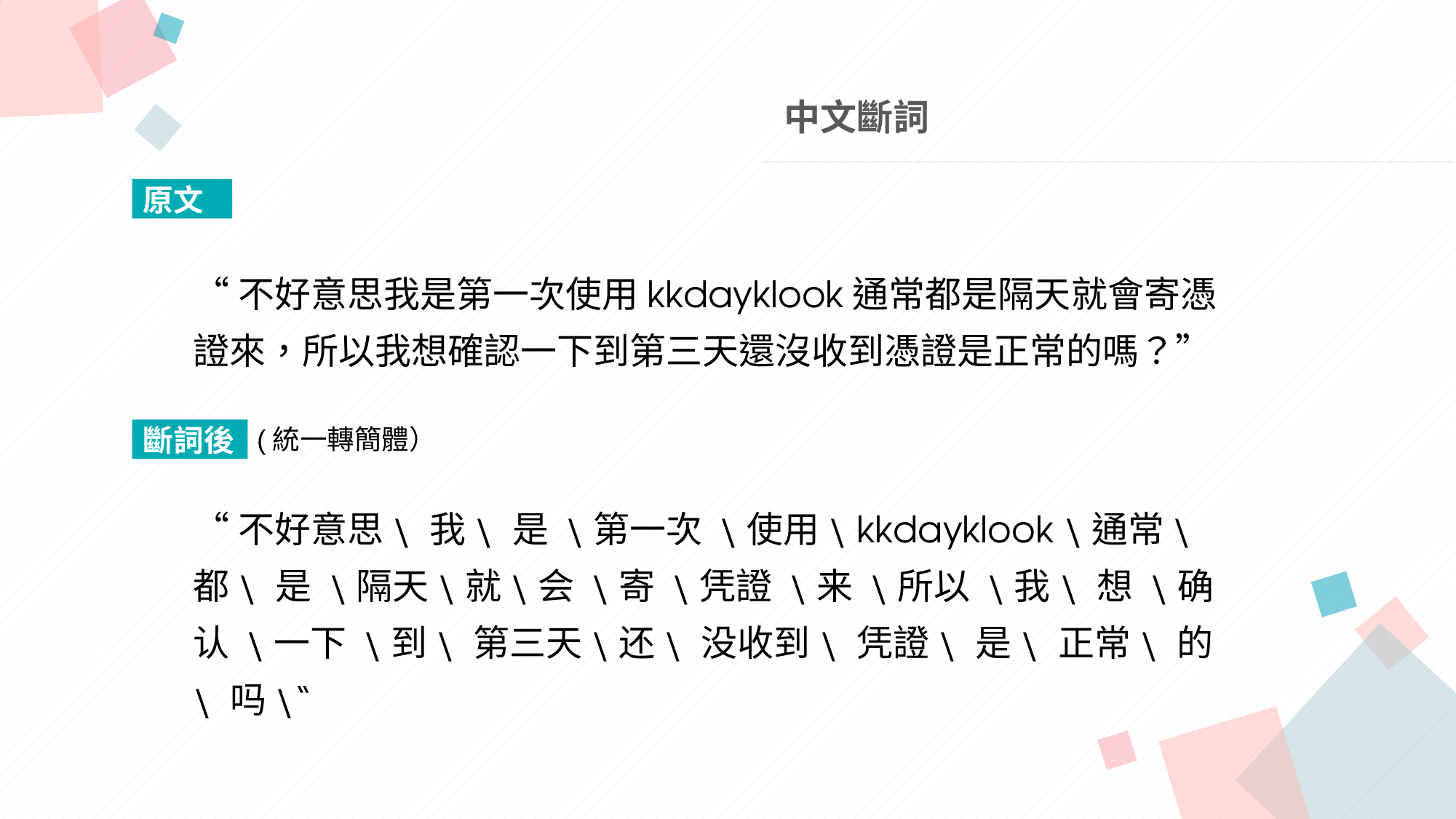

Mission Statement
中文斷詞
原文
“不好意思我是第一次使用kkdayklook通常都是隔天就會寄憑證來，所以我想確認一下到第三天還沒收到憑證是正常的嗎？”

(統一轉簡體）
斷詞後
“不好意思\ 我\ 是 \第一次 \使用\ kkdayklook \通常\都\ 是 \隔天\就\会 \寄 \凭證 \来 \所以 \我\ 想 \确认 \一下 \到\ 第三天\还\ 没收到\ 凭證\ 是\ 正常\ 的\ 吗\“